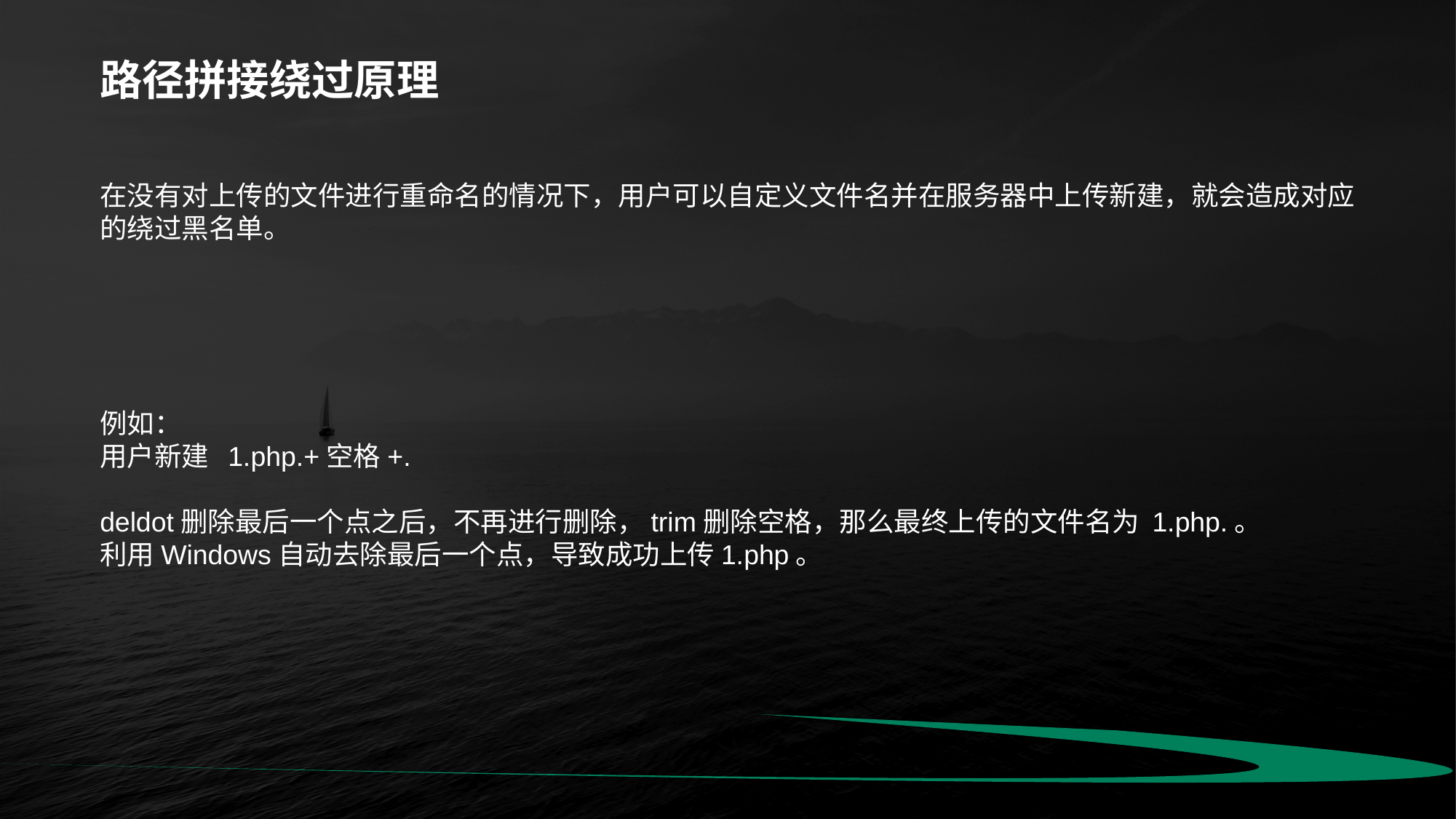

路径拼接绕过原理
在没有对上传的文件进行重命名的情况下，用户可以自定义文件名并在服务器中上传新建，就会造成对应的绕过黑名单。
例如：
用户新建  1.php.+空格+.

deldot删除最后一个点之后，不再进行删除，trim删除空格，那么最终上传的文件名为 1.php.。
利用Windows自动去除最后一个点，导致成功上传1.php。